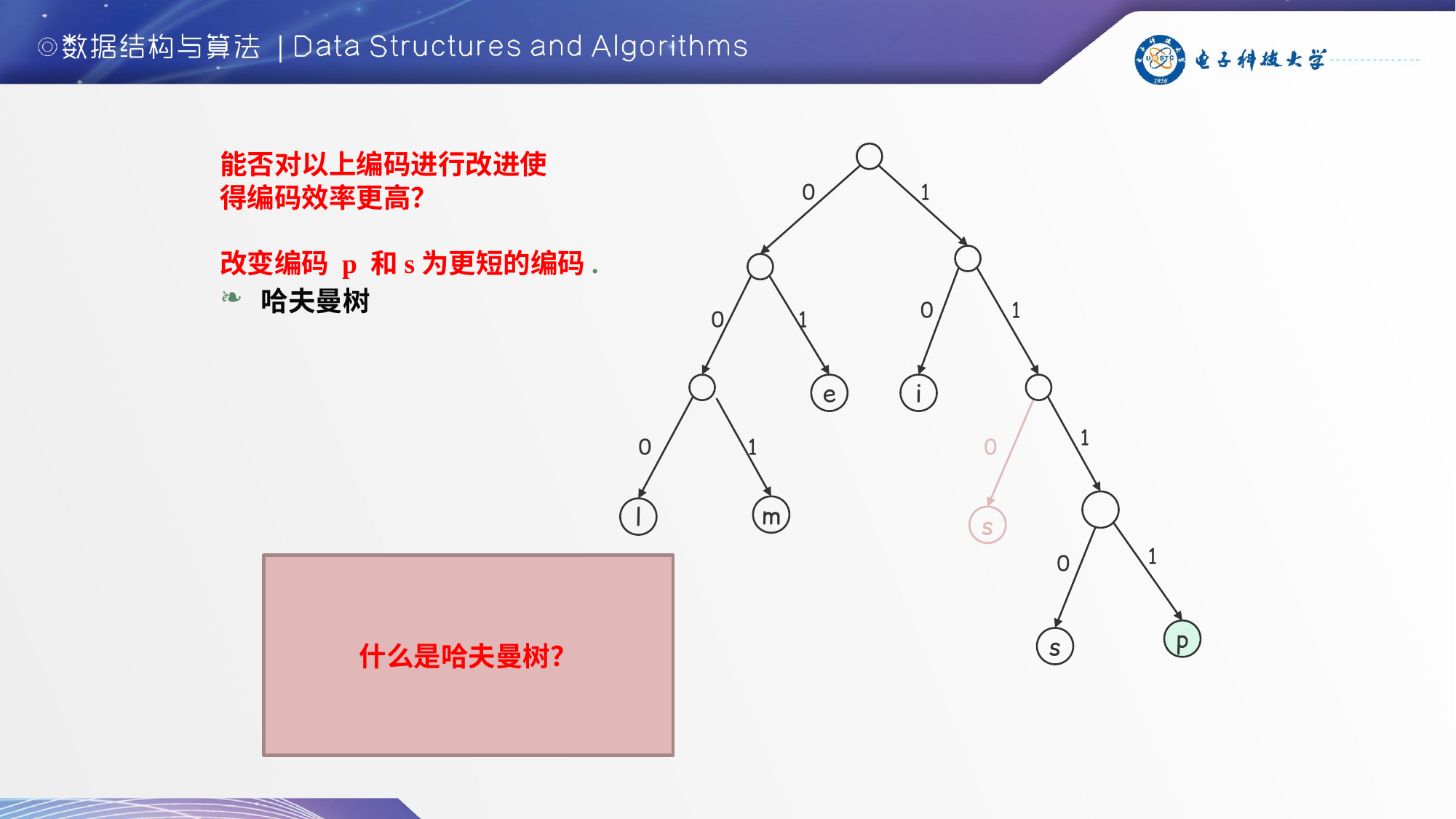

能否对以上编码进行改进使
得编码效率更高？

改变编码 p 和s为更短的编码.
哈夫曼树

0
1

0
1
0
1
e
i

1
0
1
0

m
l
s
1
0
什么是哈夫曼树？
p
s